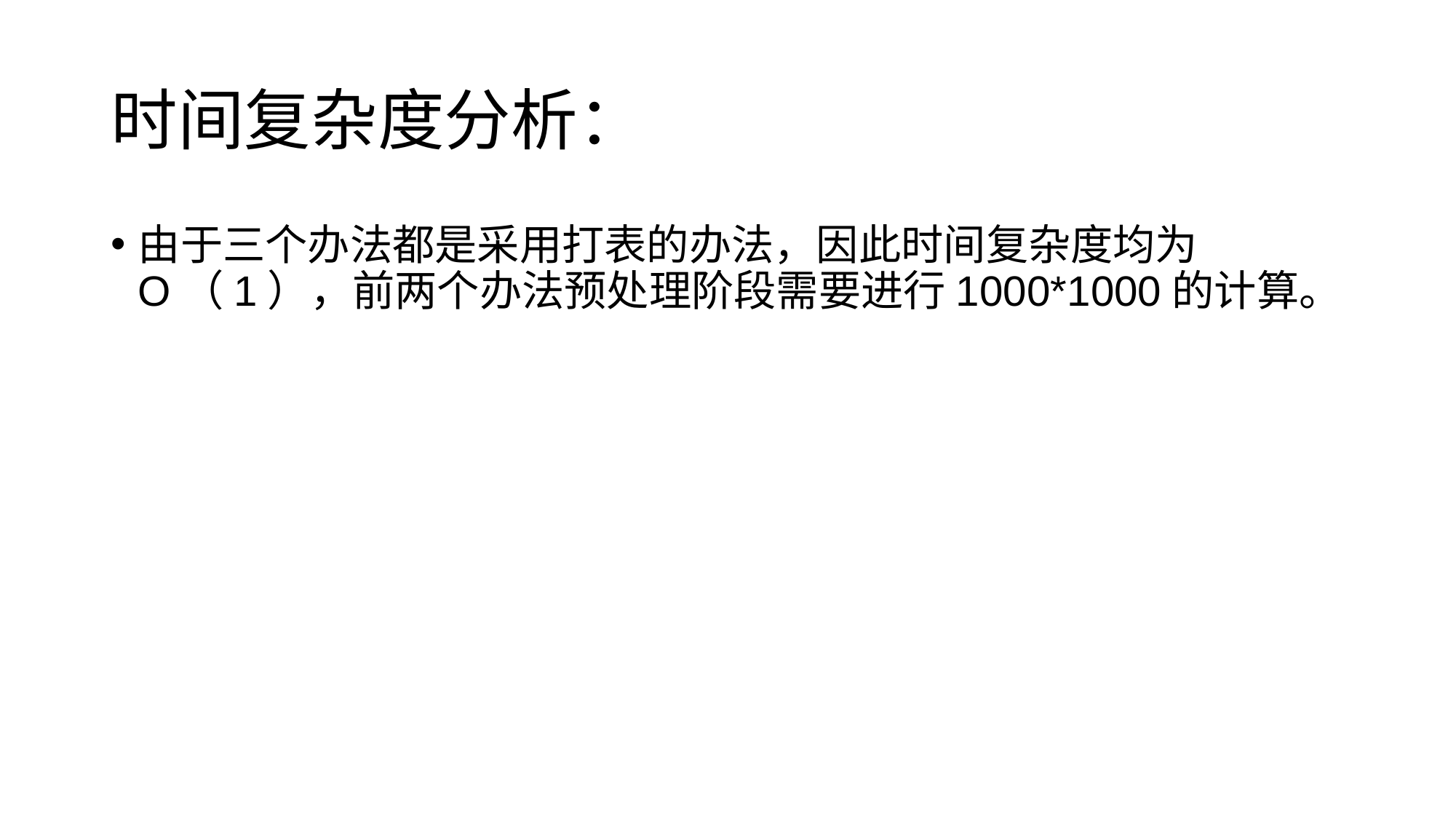

# 时间复杂度分析：
由于三个办法都是采用打表的办法，因此时间复杂度均为O（1），前两个办法预处理阶段需要进行1000*1000的计算。